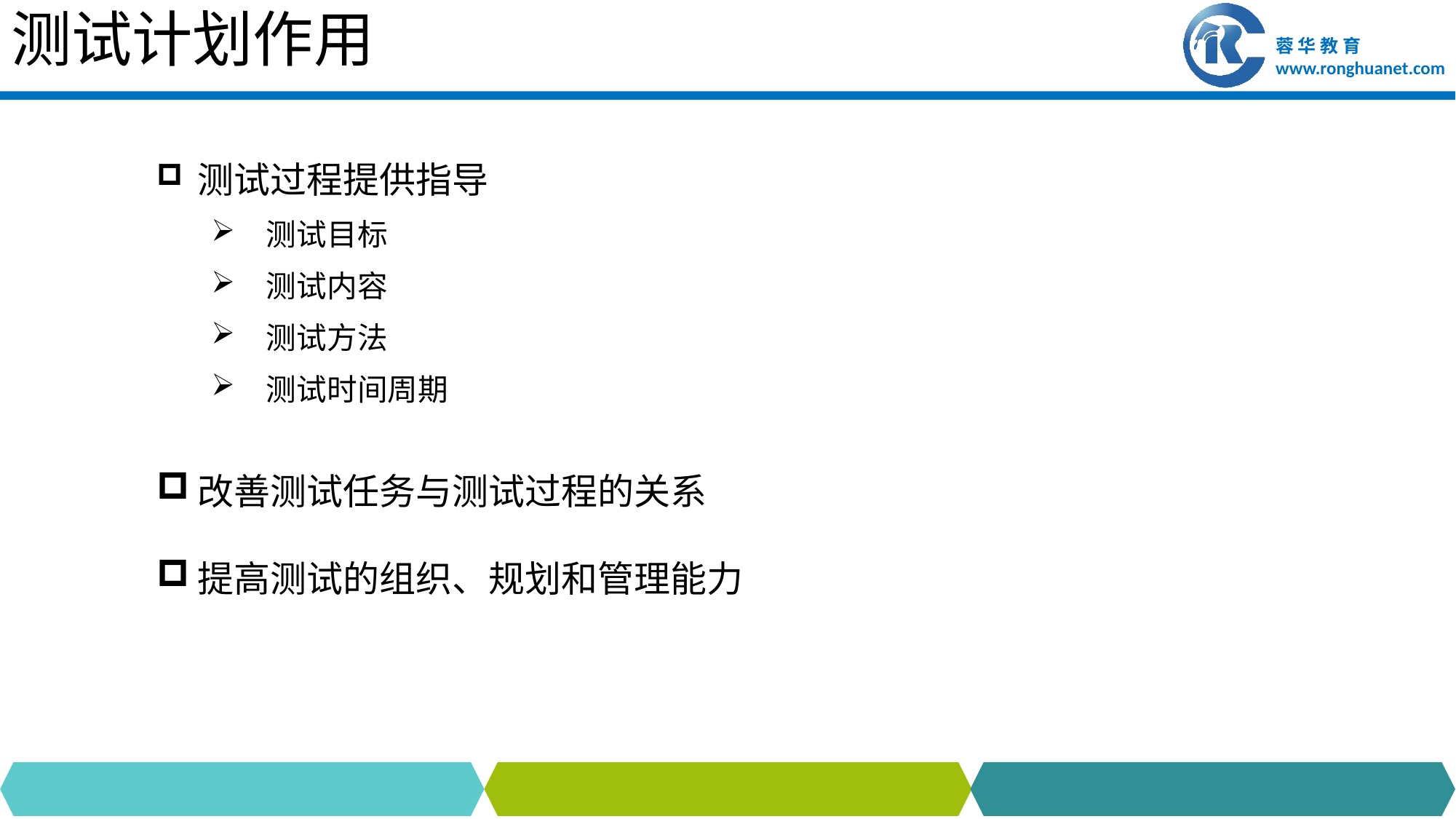

# 测试计划作用
测试过程提供指导
 测试目标
 测试内容
 测试方法
 测试时间周期

改善测试任务与测试过程的关系

提高测试的组织、规划和管理能力